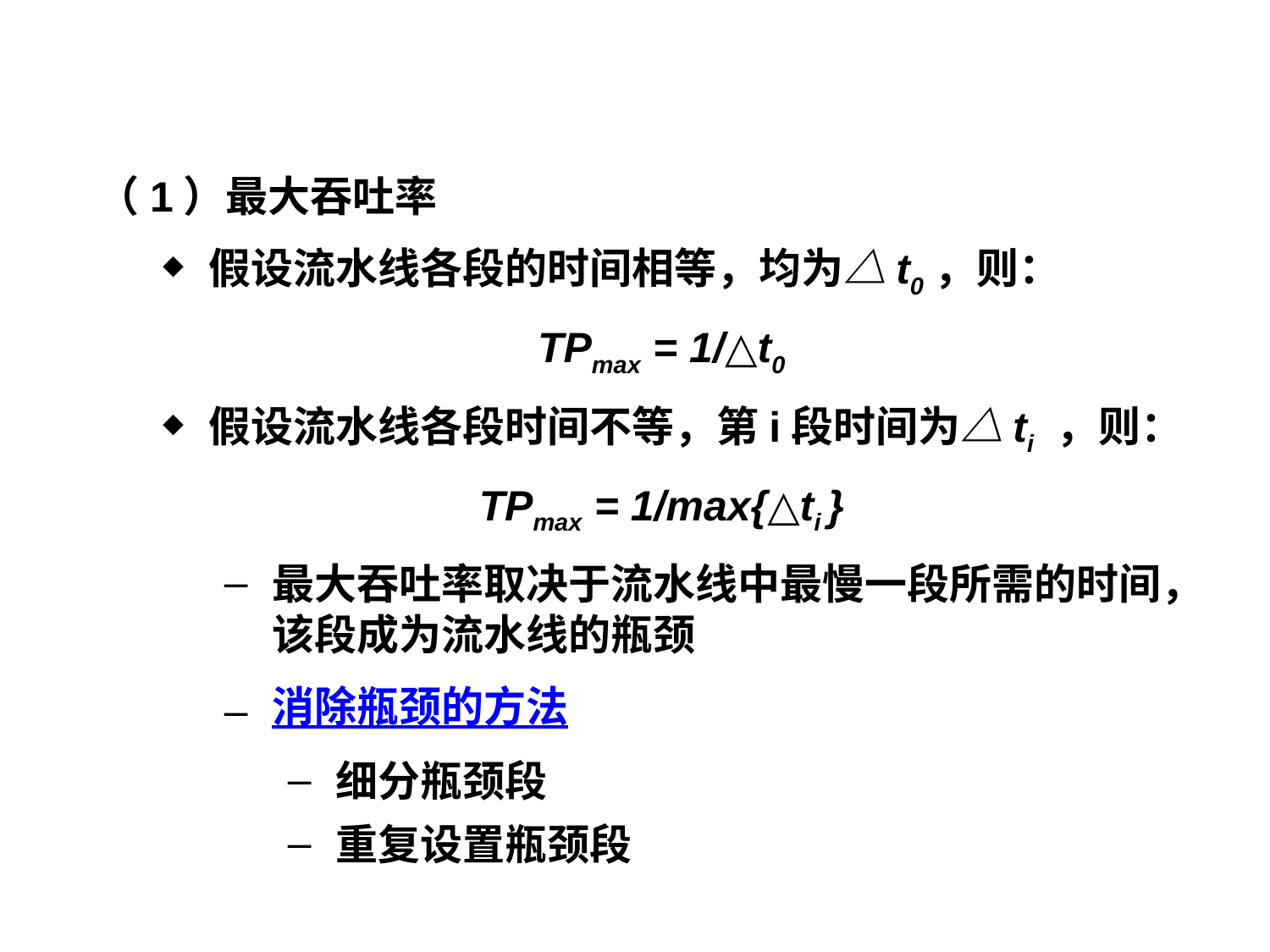

（1）最大吞吐率
假设流水线各段的时间相等，均为△t0，则：
TPmax = 1/△t0
假设流水线各段时间不等，第i段时间为△ti ，则：
TPmax = 1/max{△ti }
最大吞吐率取决于流水线中最慢一段所需的时间，该段成为流水线的瓶颈
消除瓶颈的方法
细分瓶颈段
重复设置瓶颈段